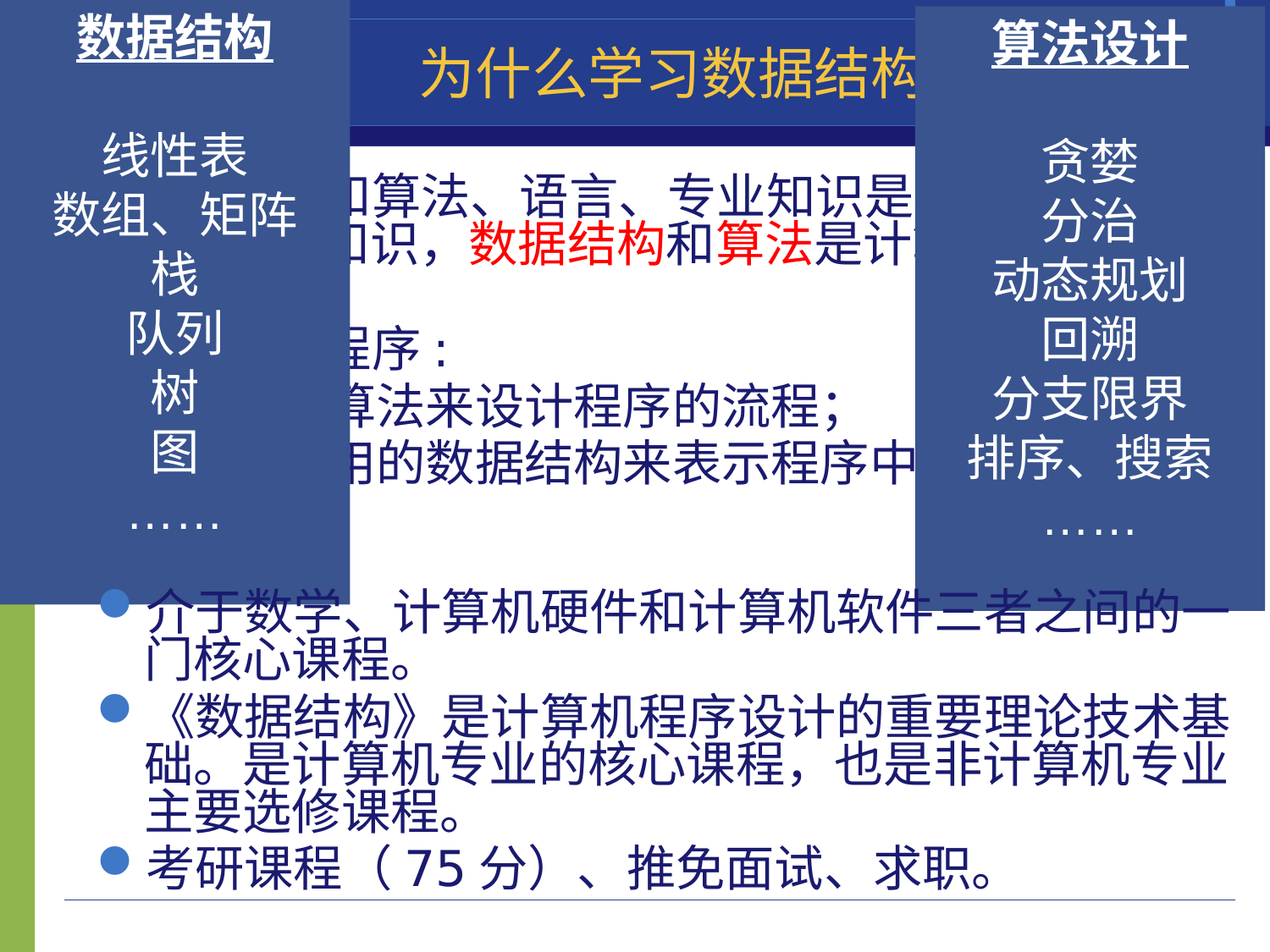

数据结构

线性表
数组、矩阵
栈
队列
树
图
……

算法设计

贪婪
分治
动态规划
回溯
分支限界
排序、搜索
……

# 为什么学习数据结构
数据结构和算法、语言、专业知识是程序设计必须的基本知识，数据结构和算法是计算机科学的两大支柱。
编写好的程序:
合适的算法来设计程序的流程；
简洁适用的数据结构来表示程序中的数据和变量。
介于数学、计算机硬件和计算机软件三者之间的一门核心课程。
《数据结构》是计算机程序设计的重要理论技术基础。是计算机专业的核心课程，也是非计算机专业主要选修课程。
考研课程（75分）、推免面试、求职。

6